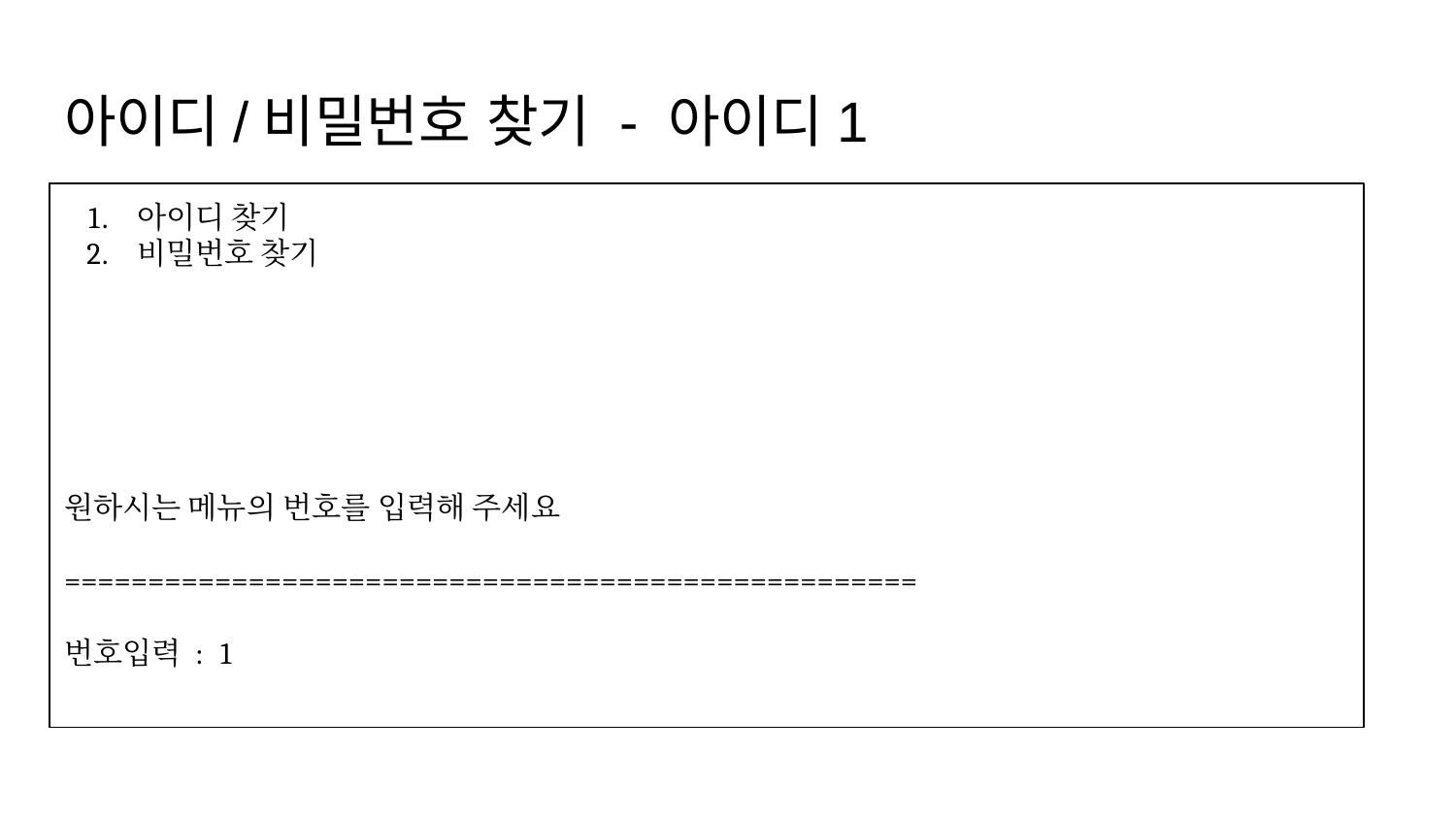

# 아이디/비밀번호 찾기 - 아이디1
아이디 찾기
비밀번호 찾기

원하시는 메뉴의 번호를 입력해 주세요

===================================================

번호입력 :  1